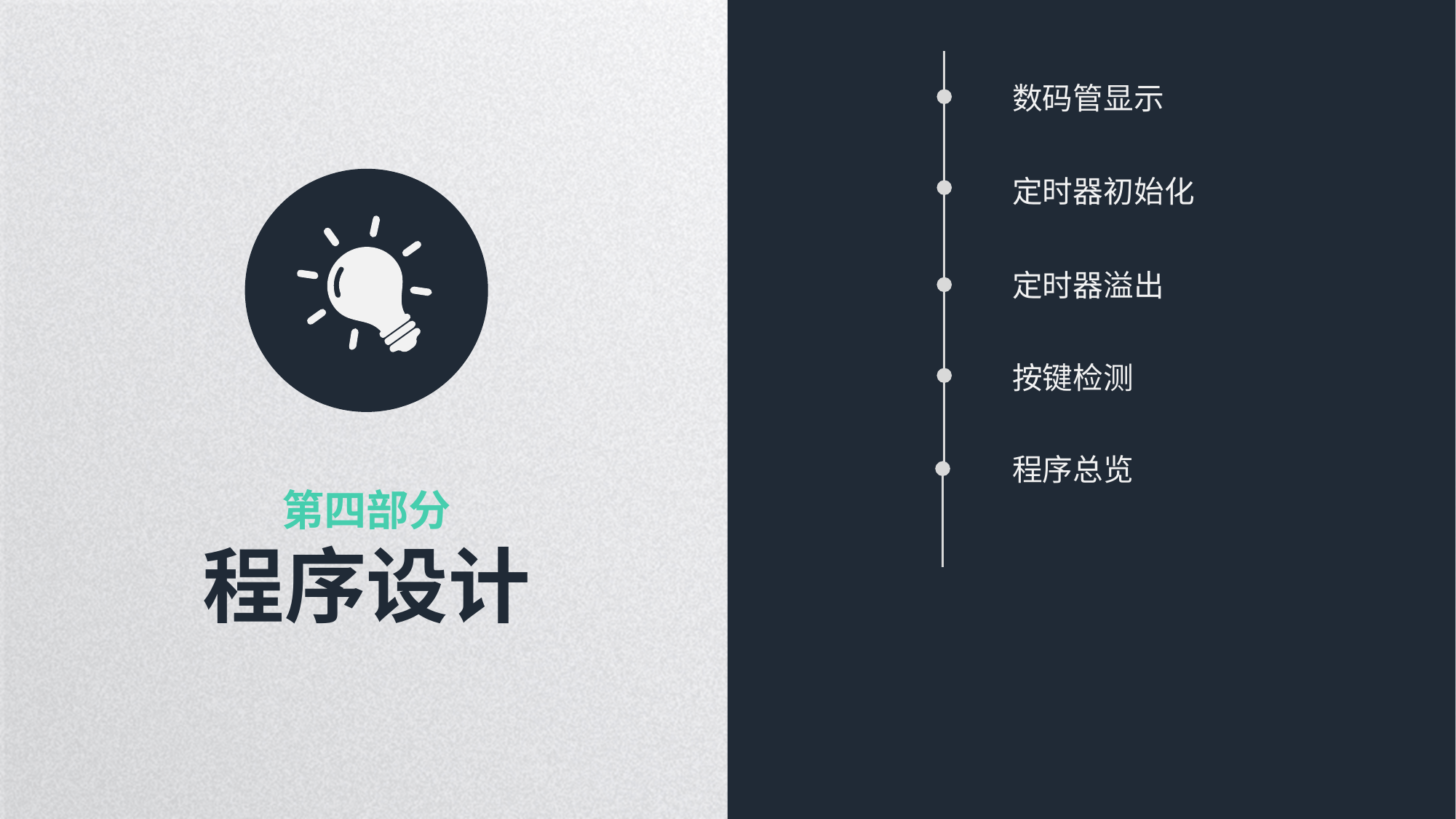

数码管显示
定时器初始化

定时器溢出
按键检测
程序总览
第四部分
程序设计
延时符